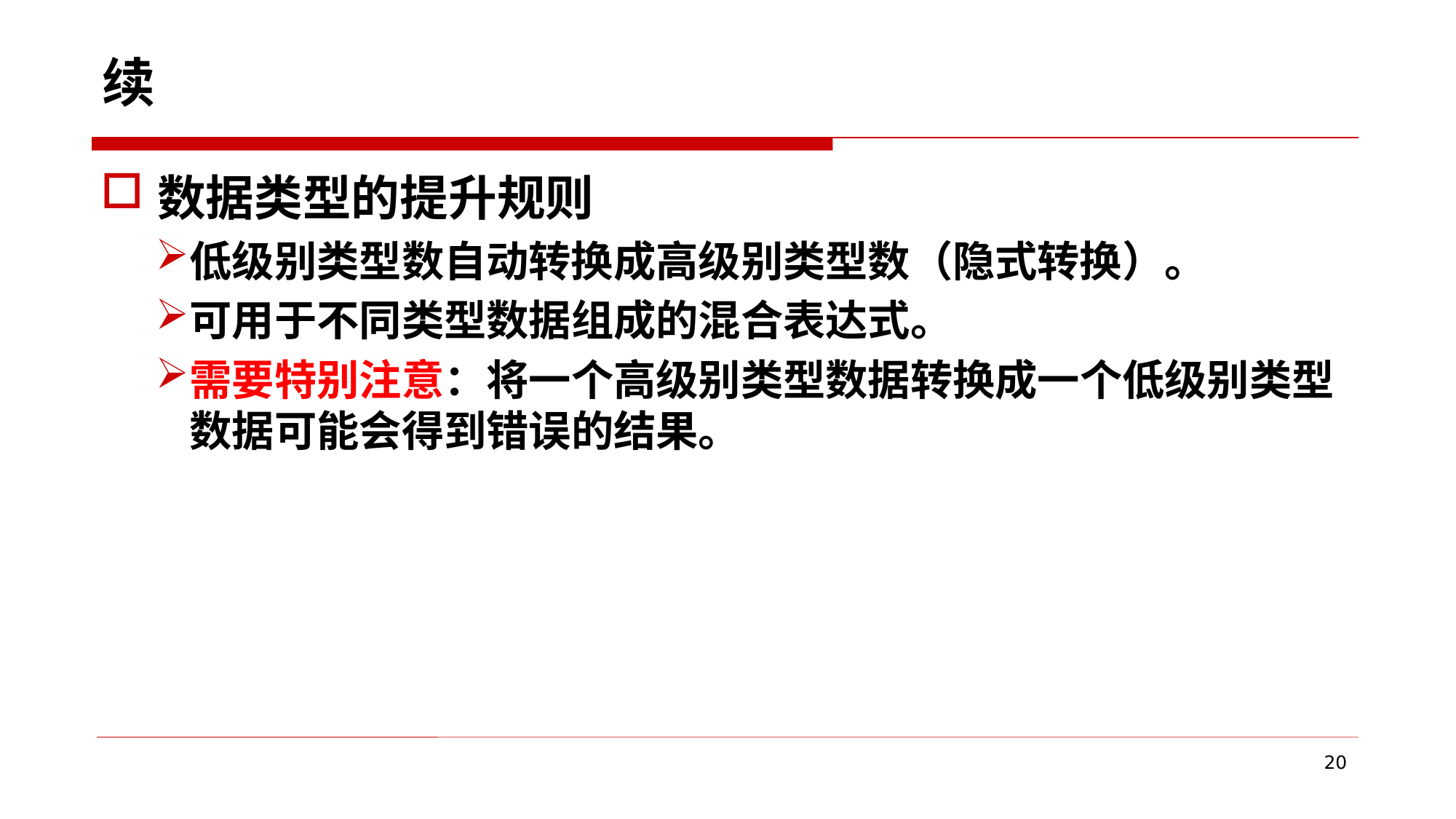

续
数据类型的提升规则
低级别类型数自动转换成高级别类型数（隐式转换）。
可用于不同类型数据组成的混合表达式。
需要特别注意：将一个高级别类型数据转换成一个低级别类型数据可能会得到错误的结果。
20